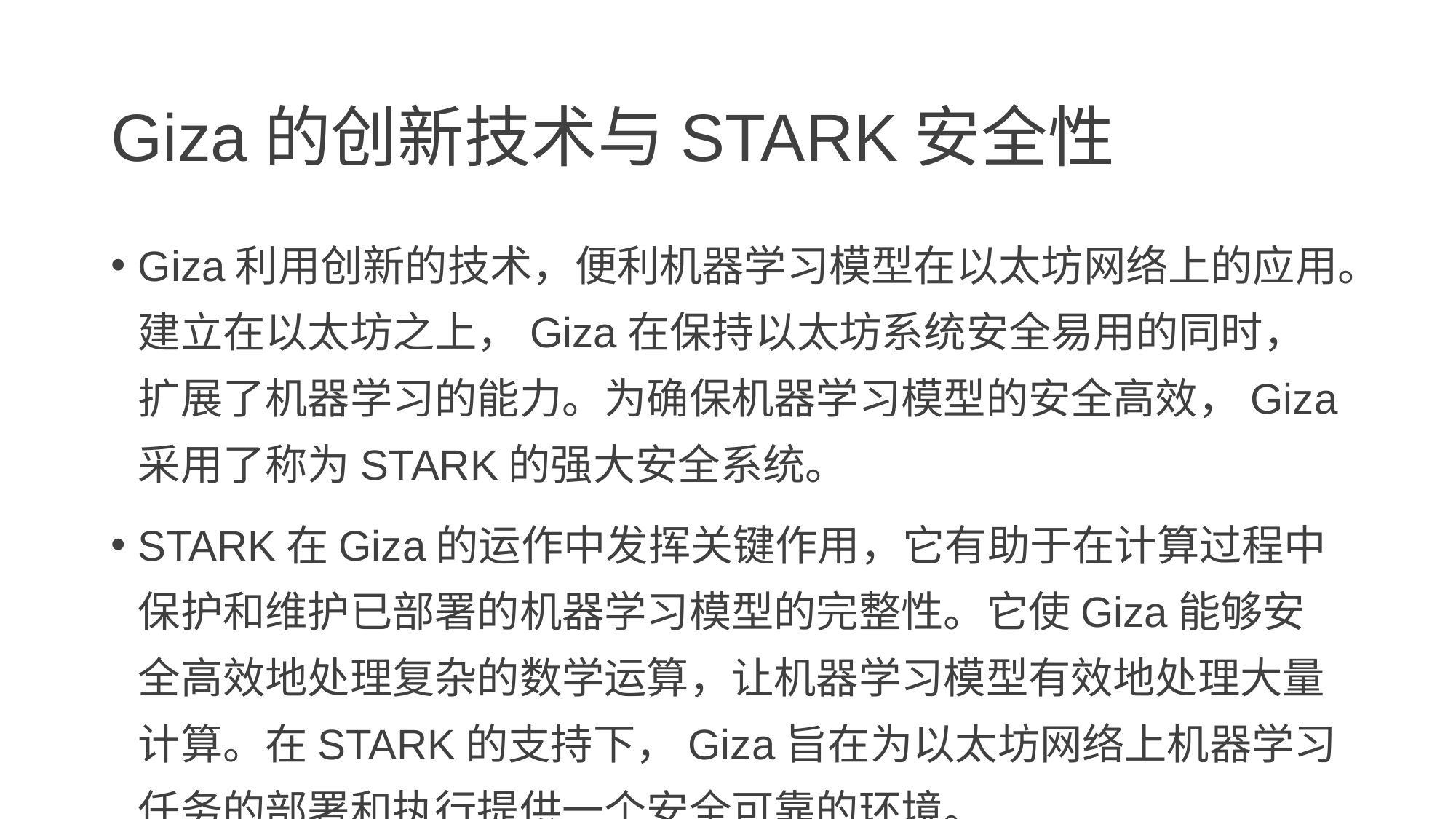

# Giza的创新技术与STARK安全性
Giza利用创新的技术，便利机器学习模型在以太坊网络上的应用。建立在以太坊之上，Giza在保持以太坊系统安全易用的同时，扩展了机器学习的能力。为确保机器学习模型的安全高效，Giza采用了称为STARK的强大安全系统。
STARK在Giza的运作中发挥关键作用，它有助于在计算过程中保护和维护已部署的机器学习模型的完整性。它使Giza能够安全高效地处理复杂的数学运算，让机器学习模型有效地处理大量计算。在STARK的支持下，Giza旨在为以太坊网络上机器学习任务的部署和执行提供一个安全可靠的环境。